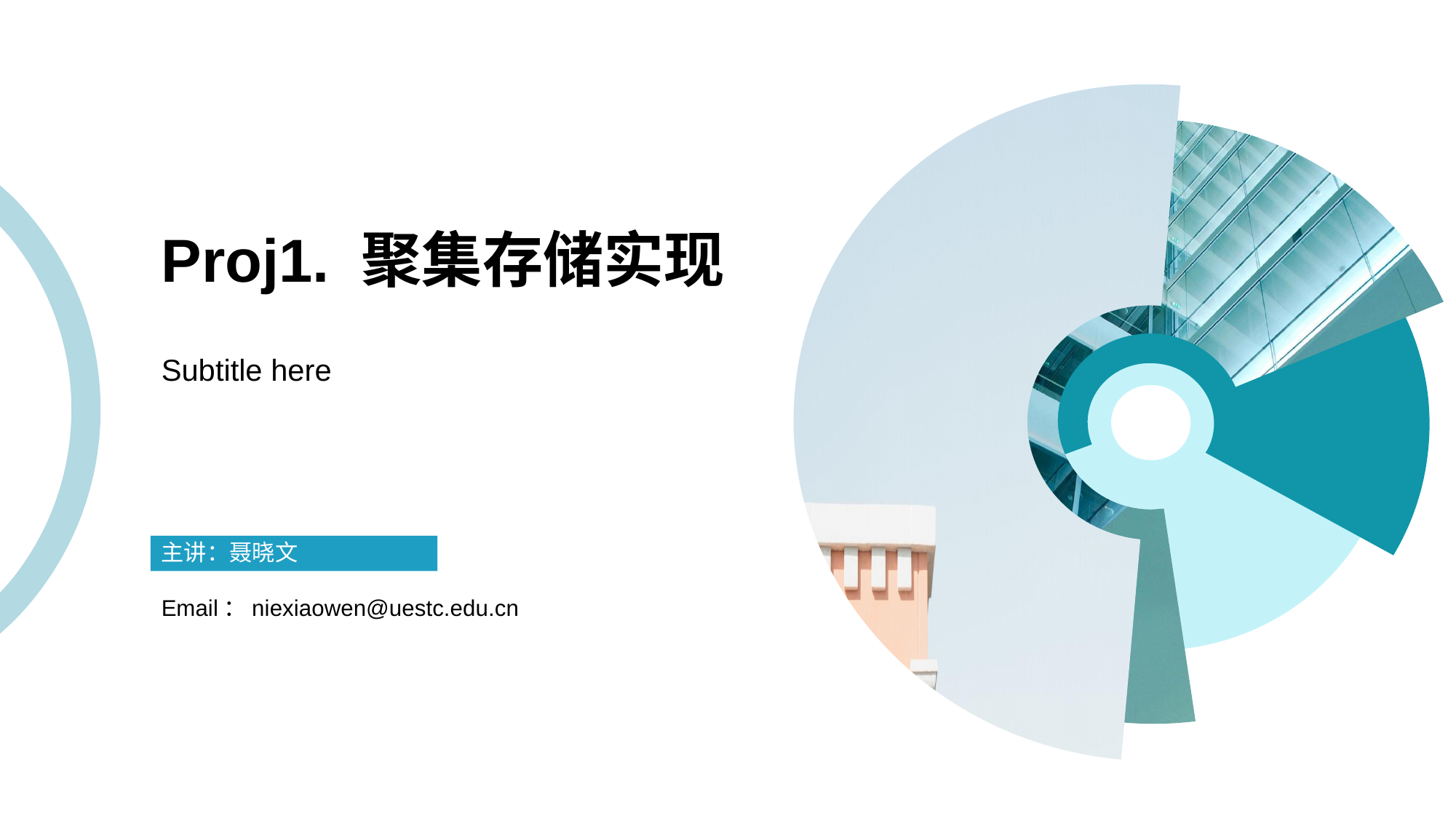

# Proj1. 聚集存储实现
Subtitle here
主讲：聂晓文
Email：niexiaowen@uestc.edu.cn